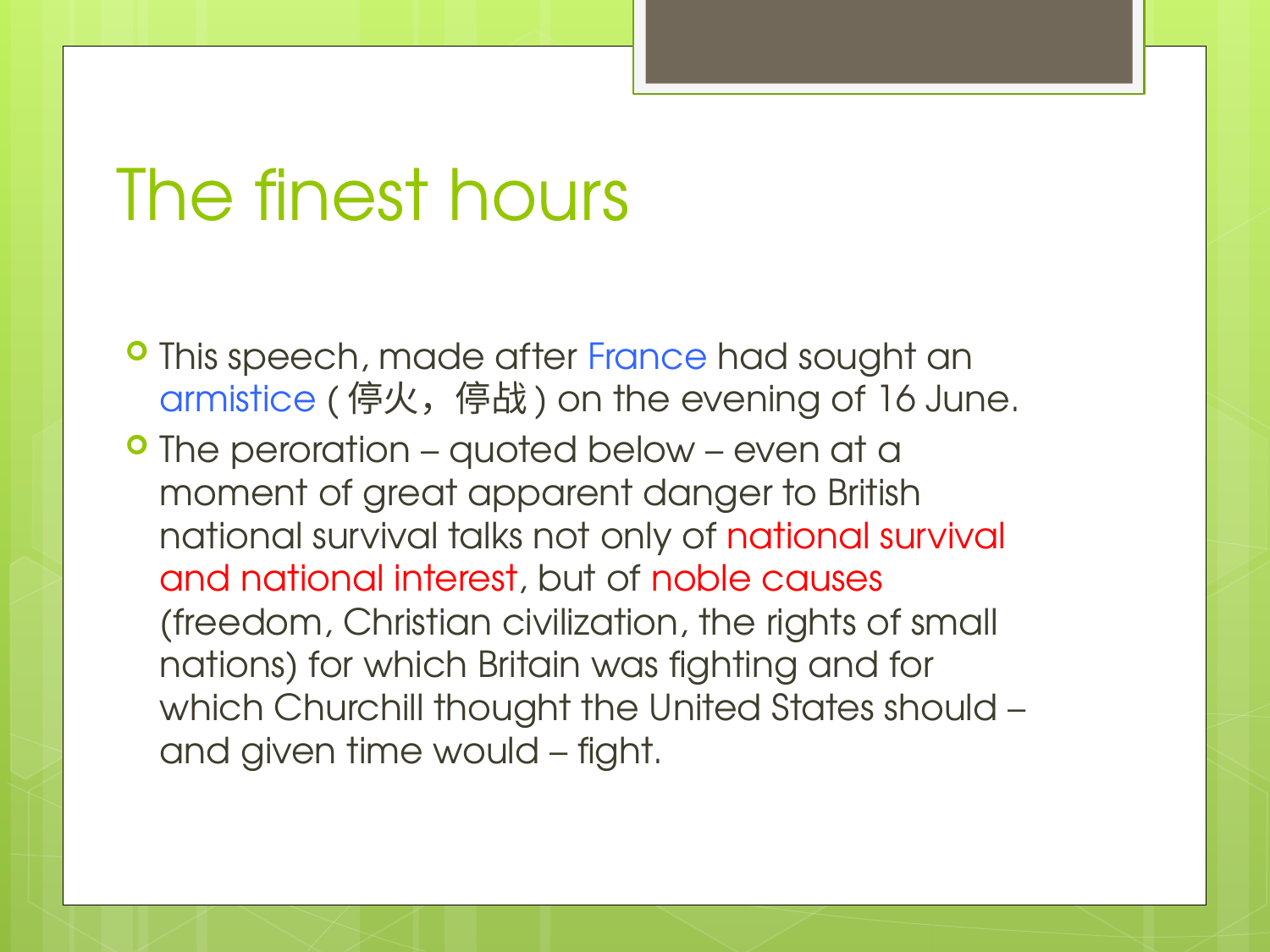

# The finest hours
This speech, made after France had sought an armistice (停火，停战) on the evening of 16 June.
The peroration – quoted below – even at a moment of great apparent danger to British national survival talks not only of national survival and national interest, but of noble causes (freedom, Christian civilization, the rights of small nations) for which Britain was fighting and for which Churchill thought the United States should – and given time would – fight.